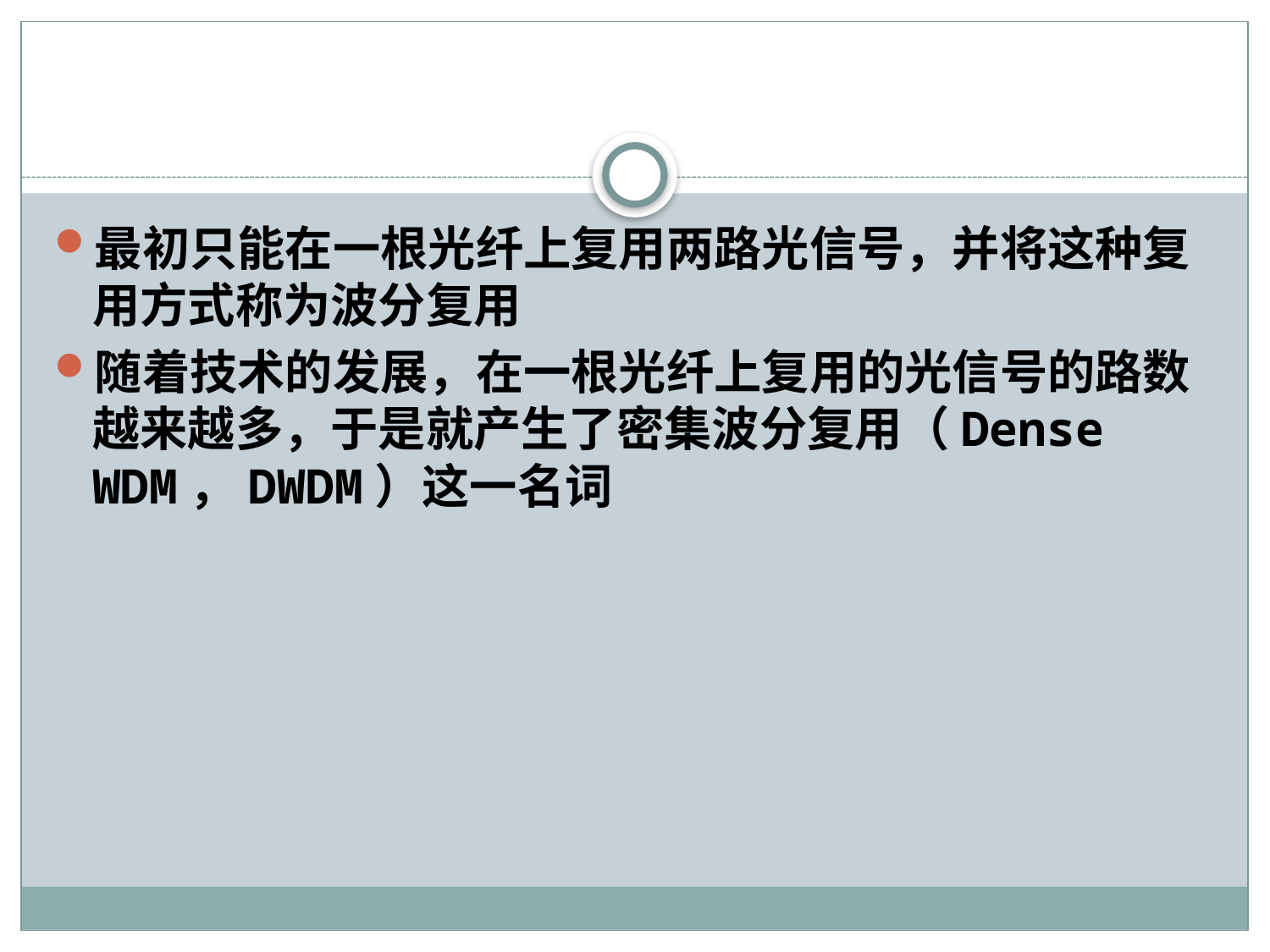

#
最初只能在一根光纤上复用两路光信号，并将这种复用方式称为波分复用
随着技术的发展，在一根光纤上复用的光信号的路数越来越多，于是就产生了密集波分复用（Dense WDM，DWDM）这一名词